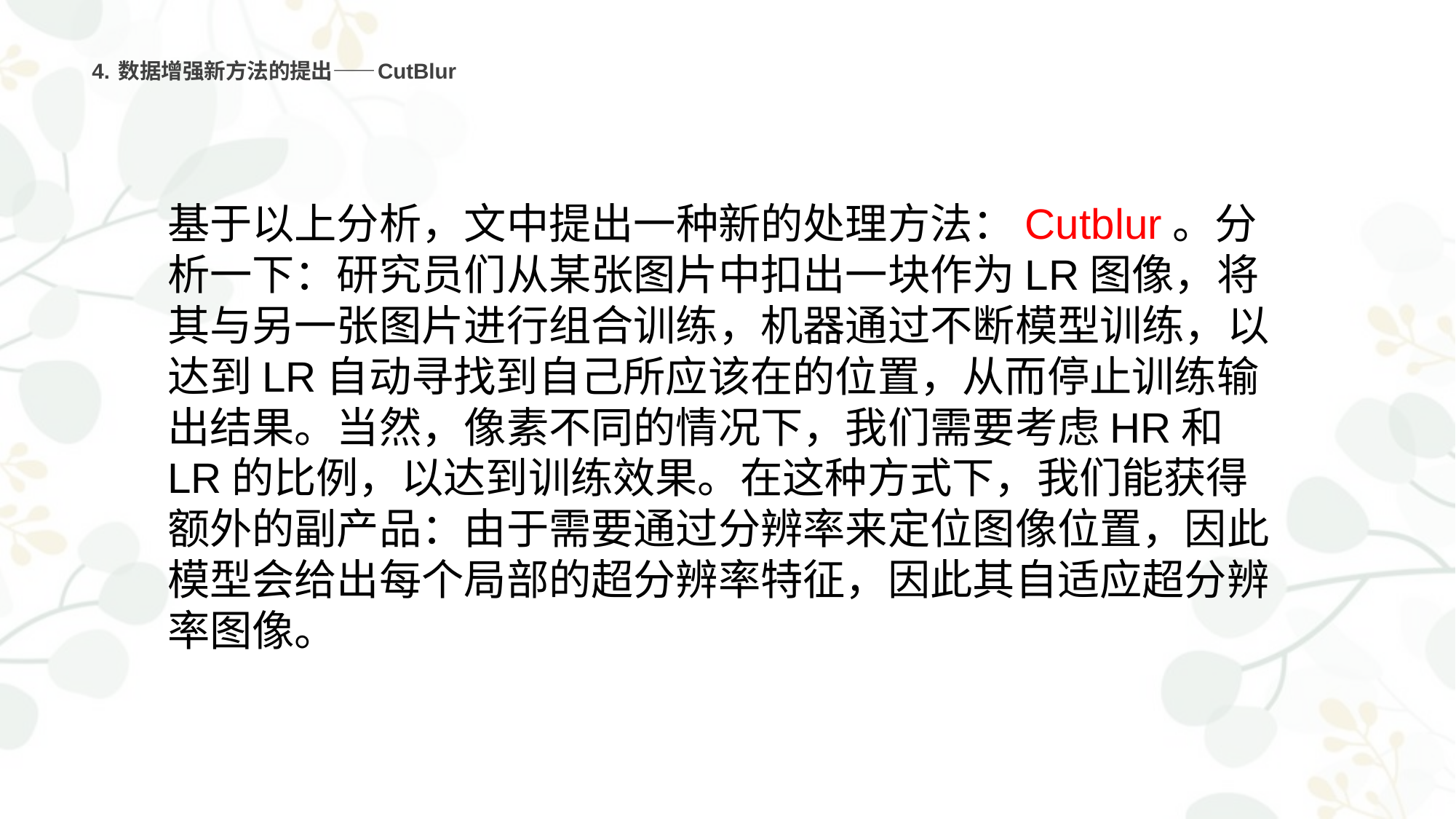

# 4. 数据增强新方法的提出——CutBlur
基于以上分析，文中提出一种新的处理方法：Cutblur。分析一下：研究员们从某张图片中扣出一块作为LR图像，将其与另一张图片进行组合训练，机器通过不断模型训练，以达到LR自动寻找到自己所应该在的位置，从而停止训练输出结果。当然，像素不同的情况下，我们需要考虑HR和LR的比例，以达到训练效果。在这种方式下，我们能获得额外的副产品：由于需要通过分辨率来定位图像位置，因此模型会给出每个局部的超分辨率特征，因此其自适应超分辨率图像。